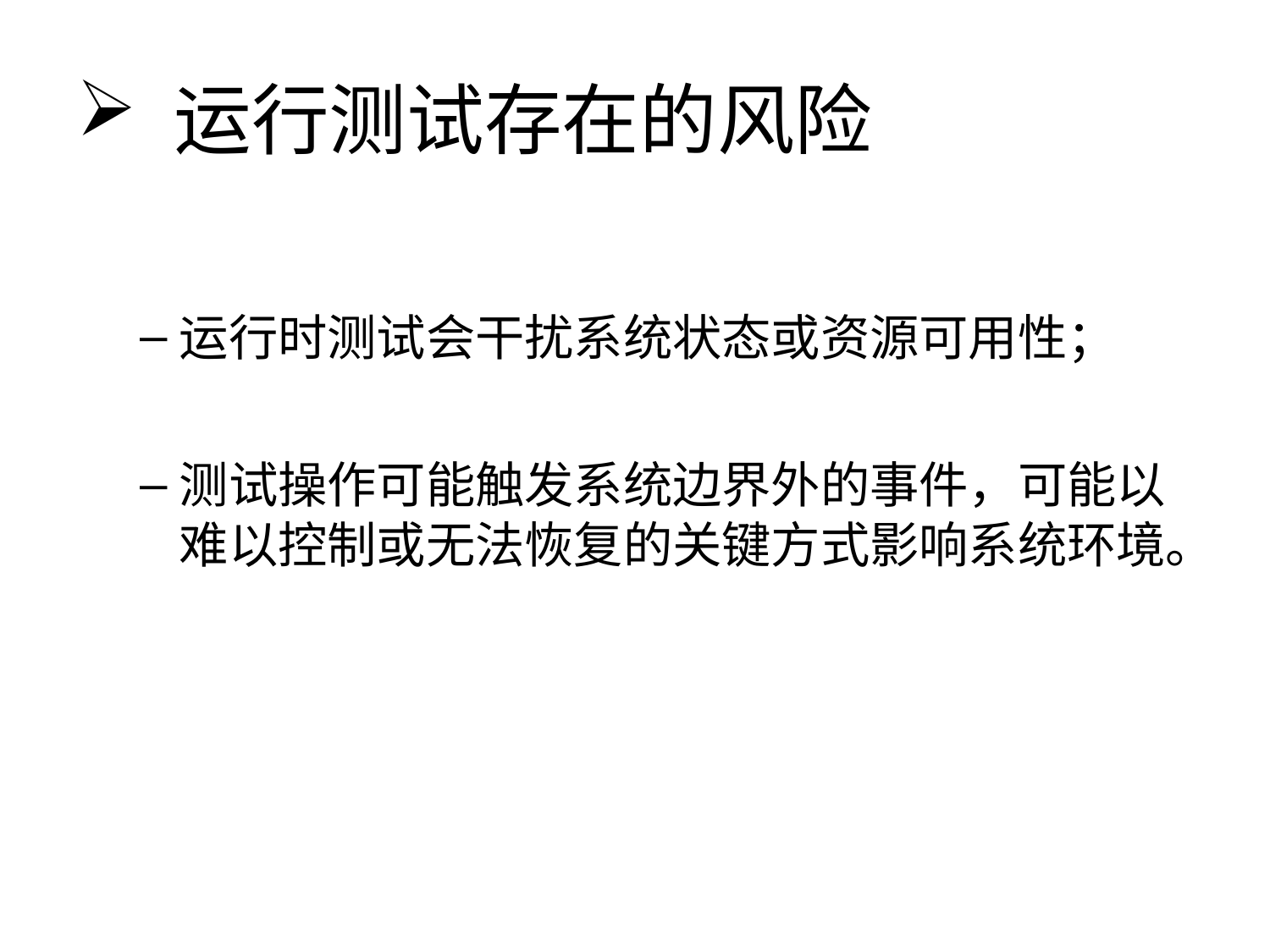

# 运行测试存在的风险

运行时测试会干扰系统状态或资源可用性；

测试操作可能触发系统边界外的事件，可能以难以控制或无法恢复的关键方式影响系统环境。